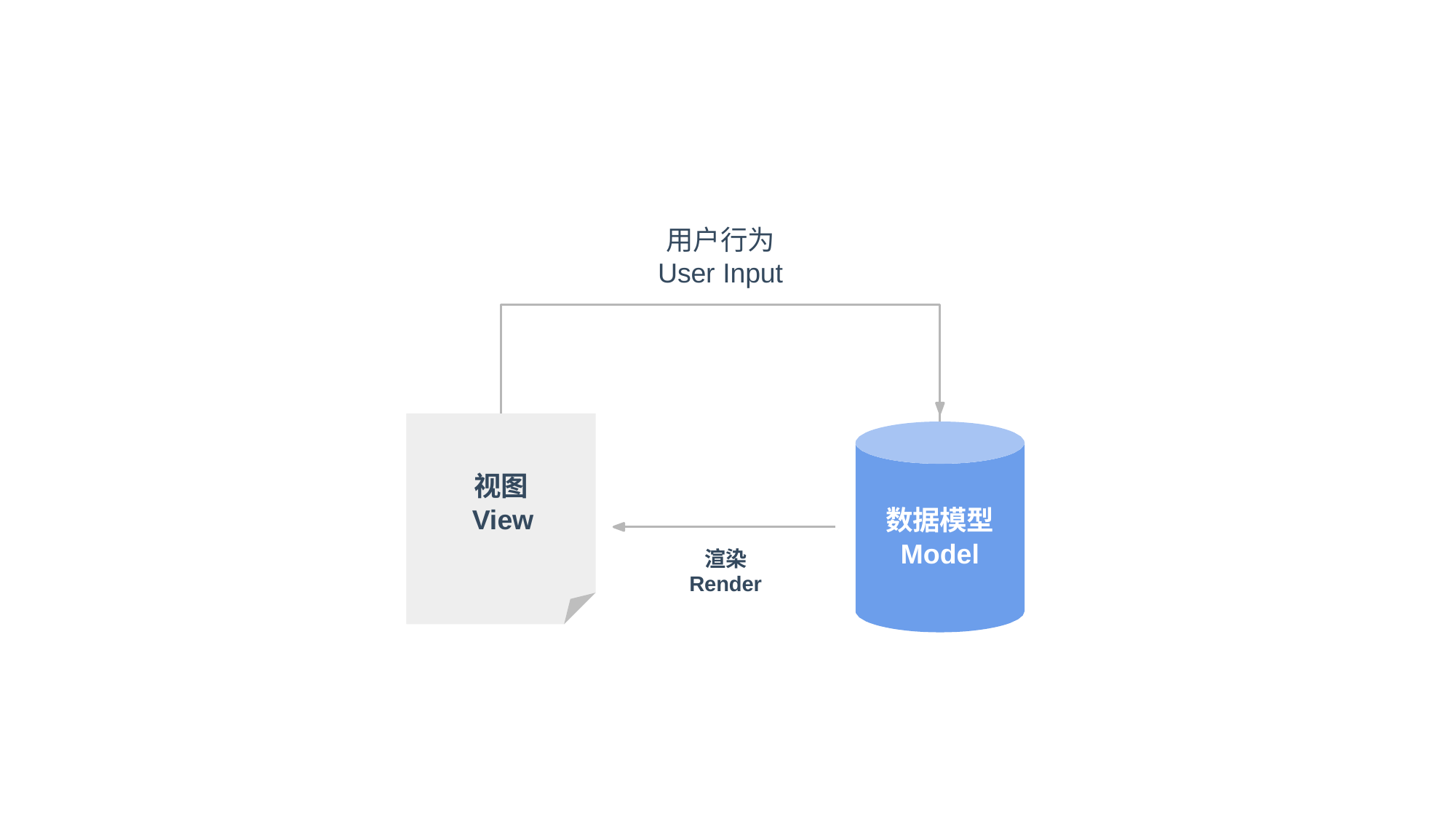

# 用户行为
User Input

视图
View
数据模型
Model

渲染
Render